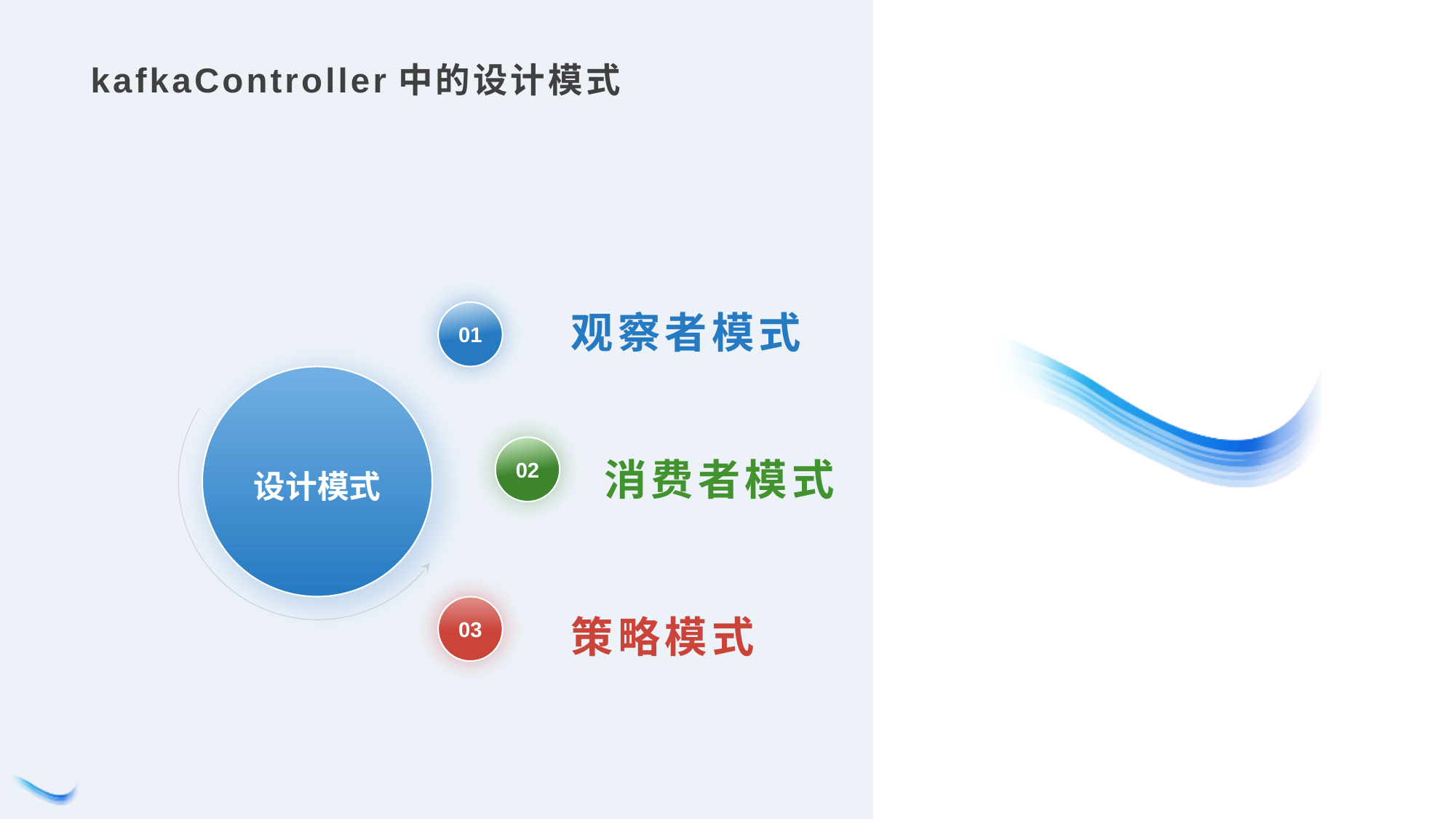

# kafkaController中的设计模式

01
观察者模式

设计模式
02
消费者模式
03
策略模式